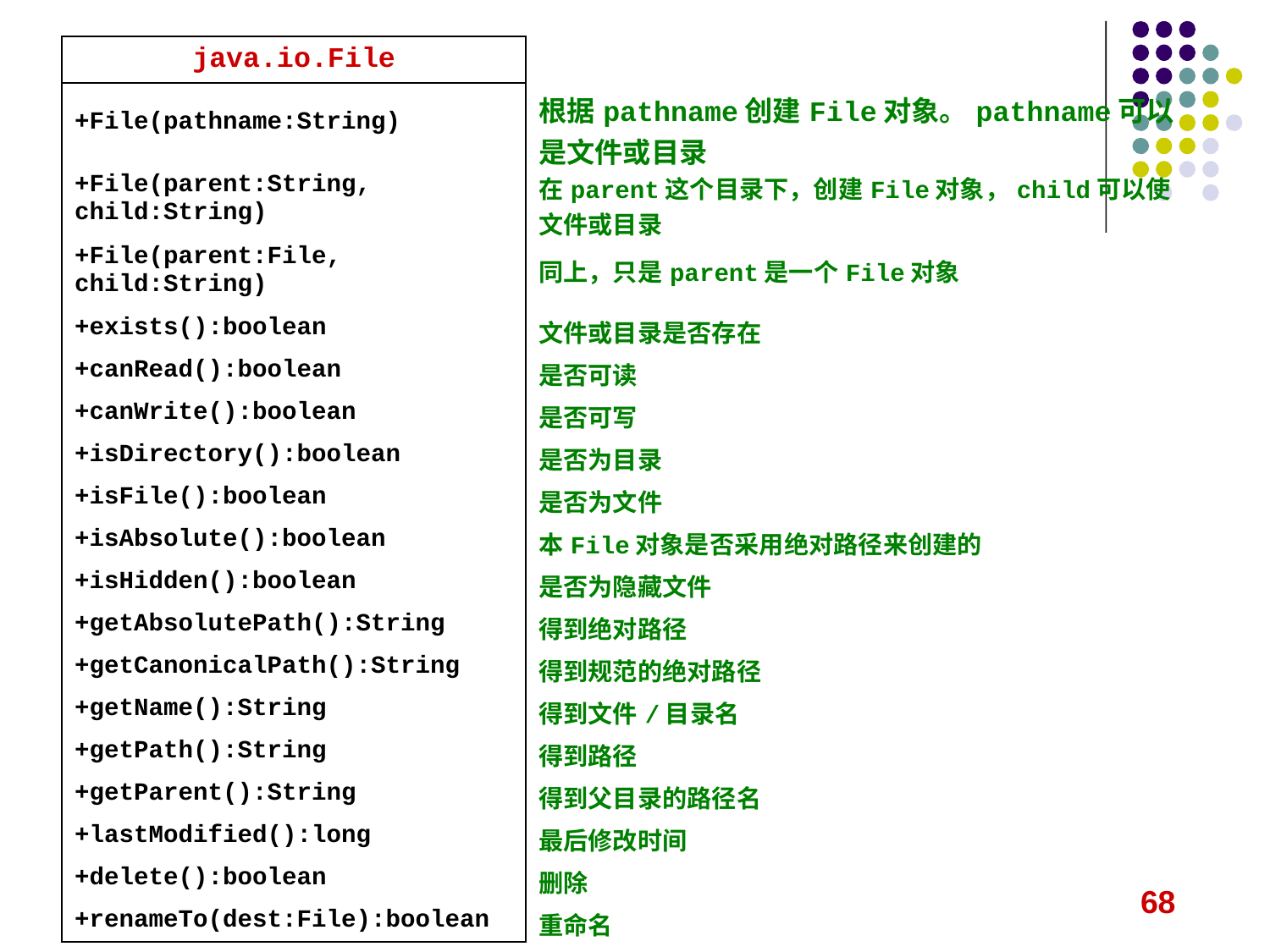

| java.io.File |  |
| --- | --- |
| +File(pathname:String) | 根据pathname创建File对象。pathname可以是文件或目录 |
| +File(parent:String, child:String) | 在parent这个目录下，创建File对象，child可以使文件或目录 |
| +File(parent:File, child:String) | 同上，只是parent是一个File对象 |
| +exists():boolean | 文件或目录是否存在 |
| +canRead():boolean | 是否可读 |
| +canWrite():boolean | 是否可写 |
| +isDirectory():boolean | 是否为目录 |
| +isFile():boolean | 是否为文件 |
| +isAbsolute():boolean | 本File对象是否采用绝对路径来创建的 |
| +isHidden():boolean | 是否为隐藏文件 |
| +getAbsolutePath():String | 得到绝对路径 |
| +getCanonicalPath():String | 得到规范的绝对路径 |
| +getName():String | 得到文件/目录名 |
| +getPath():String | 得到路径 |
| +getParent():String | 得到父目录的路径名 |
| +lastModified():long | 最后修改时间 |
| +delete():boolean | 删除 |
| +renameTo(dest:File):boolean | 重命名 |